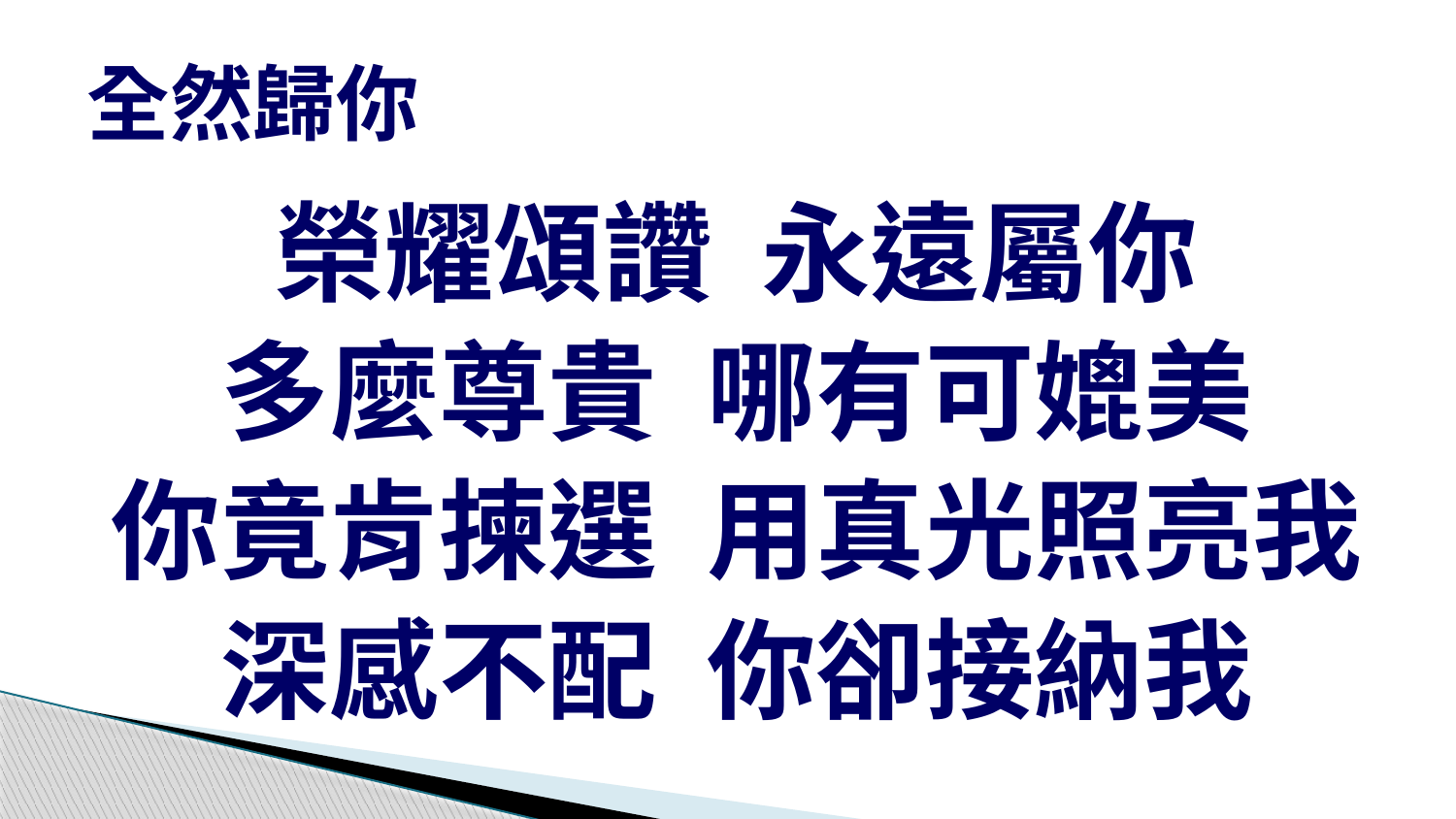

# 全然歸你
榮耀頌讚  永遠屬你
多麼尊貴  哪有可媲美
你竟肯揀選  用真光照亮我
深感不配  你卻接納我